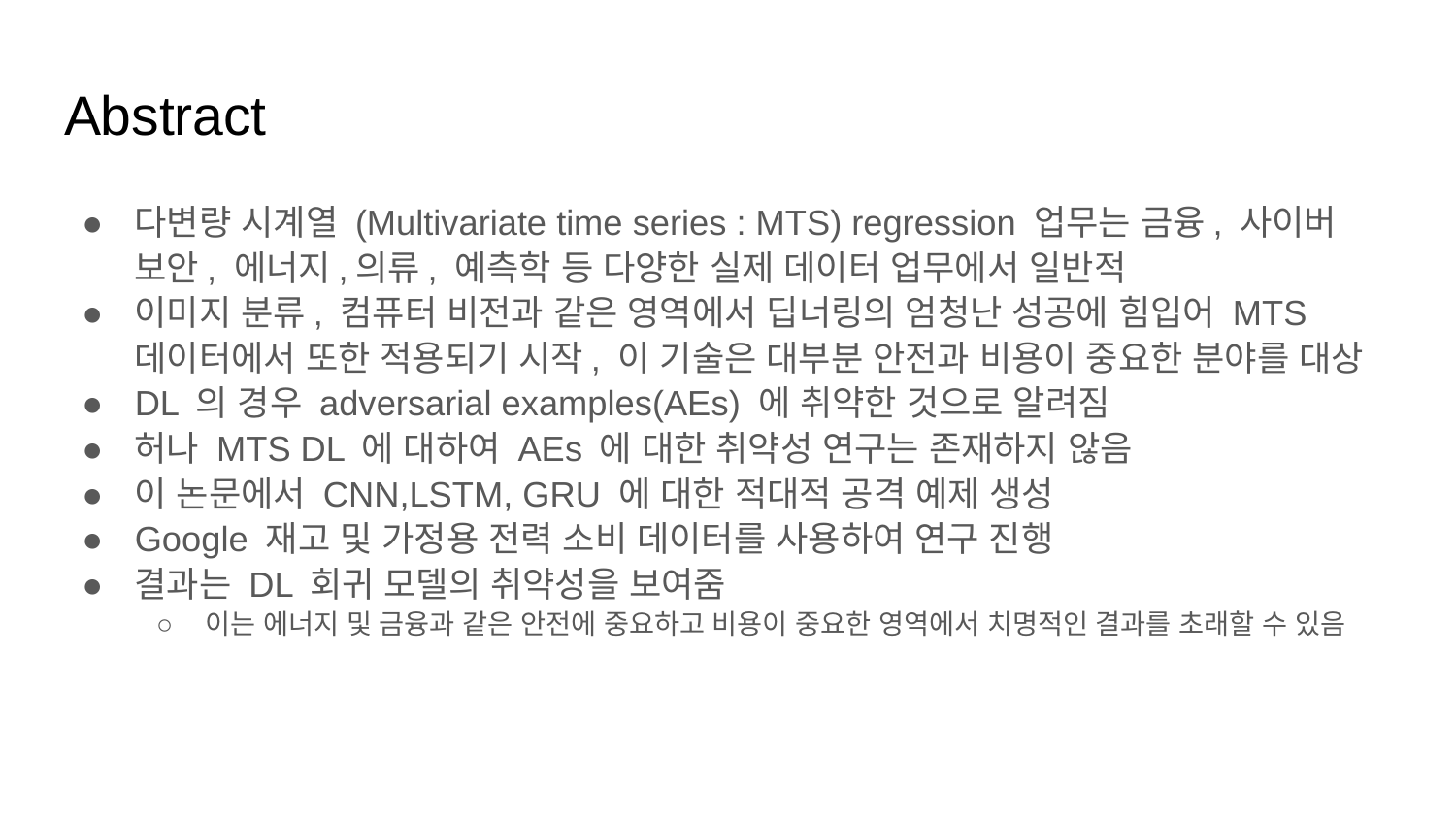

# Abstract
다변량 시계열 (Multivariate time series : MTS) regression 업무는 금융, 사이버 보안, 에너지,의류, 예측학 등 다양한 실제 데이터 업무에서 일반적
이미지 분류, 컴퓨터 비전과 같은 영역에서 딥너링의 엄청난 성공에 힘입어 MTS 데이터에서 또한 적용되기 시작, 이 기술은 대부분 안전과 비용이 중요한 분야를 대상
DL 의 경우 adversarial examples(AEs) 에 취약한 것으로 알려짐
허나 MTS DL 에 대하여 AEs 에 대한 취약성 연구는 존재하지 않음
이 논문에서 CNN,LSTM, GRU 에 대한 적대적 공격 예제 생성
Google 재고 및 가정용 전력 소비 데이터를 사용하여 연구 진행
결과는 DL 회귀 모델의 취약성을 보여줌
이는 에너지 및 금융과 같은 안전에 중요하고 비용이 중요한 영역에서 치명적인 결과를 초래할 수 있음